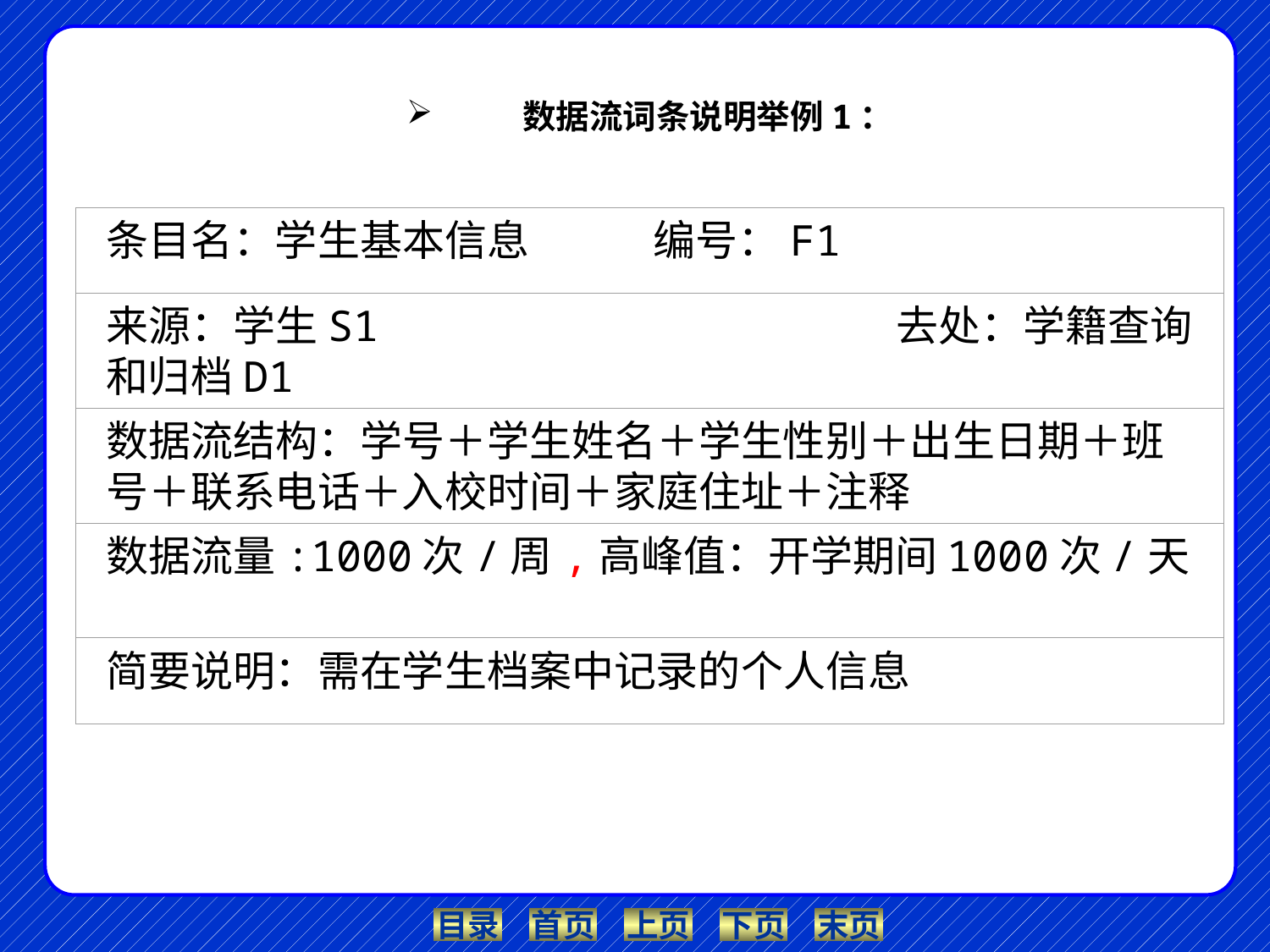

数据流词条说明举例1：

条目名：学生基本信息             编号：F1

来源：学生S1                    去处：学籍查询和归档D1

数据流结构：学号＋学生姓名＋学生性别＋出生日期＋班号＋联系电话＋入校时间＋家庭住址＋注释

数据流量:1000次/周,高峰值：开学期间1000次/天

简要说明：需在学生档案中记录的个人信息